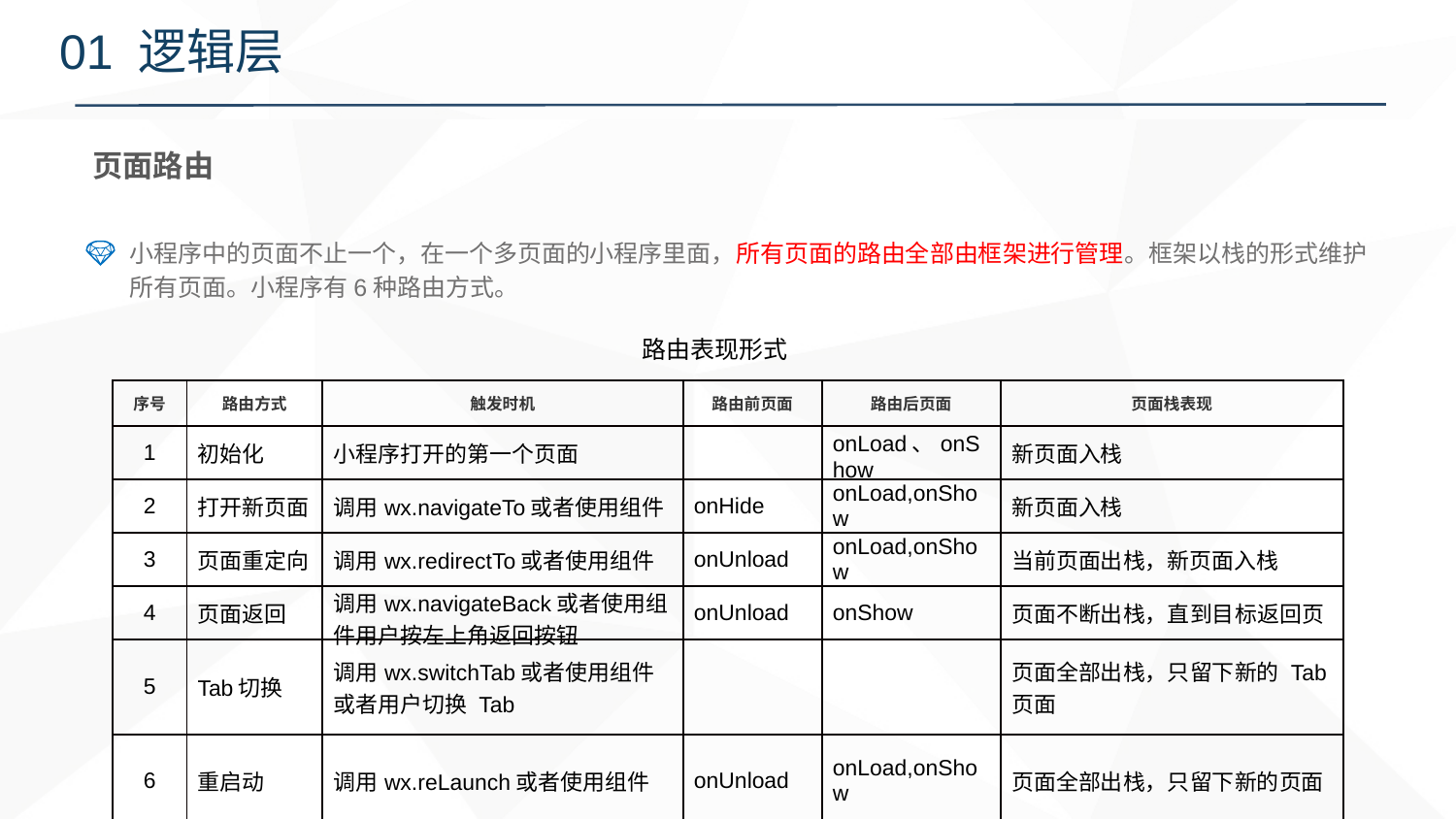

# 01 逻辑层
页面路由
小程序中的页面不止一个，在一个多页面的小程序里面，所有页面的路由全部由框架进行管理。框架以栈的形式维护所有页面。小程序有6种路由方式。

路由表现形式
| 序号 | 路由方式 | 触发时机 | 路由前页面 | 路由后页面 | 页面栈表现 |
| --- | --- | --- | --- | --- | --- |
| 1 | 初始化 | 小程序打开的第一个页面 |  | onLoad、onShow | 新页面入栈 |
| 2 | 打开新页面 | 调用wx.navigateTo或者使用组件 | onHide | onLoad,onShow | 新页面入栈 |
| 3 | 页面重定向 | 调用wx.redirectTo或者使用组件 | onUnload | onLoad,onShow | 当前页面出栈，新页面入栈 |
| 4 | 页面返回 | 调用wx.navigateBack或者使用组件用户按左上角返回按钮 | onUnload | onShow | 页面不断出栈，直到目标返回页 |
| 5 | Tab切换 | 调用wx.switchTab或者使用组件或者用户切换 Tab |  |  | 页面全部出栈，只留下新的 Tab 页面 |
| 6 | 重启动 | 调用wx.reLaunch或者使用组件 | onUnload | onLoad,onShow | 页面全部出栈，只留下新的页面 |